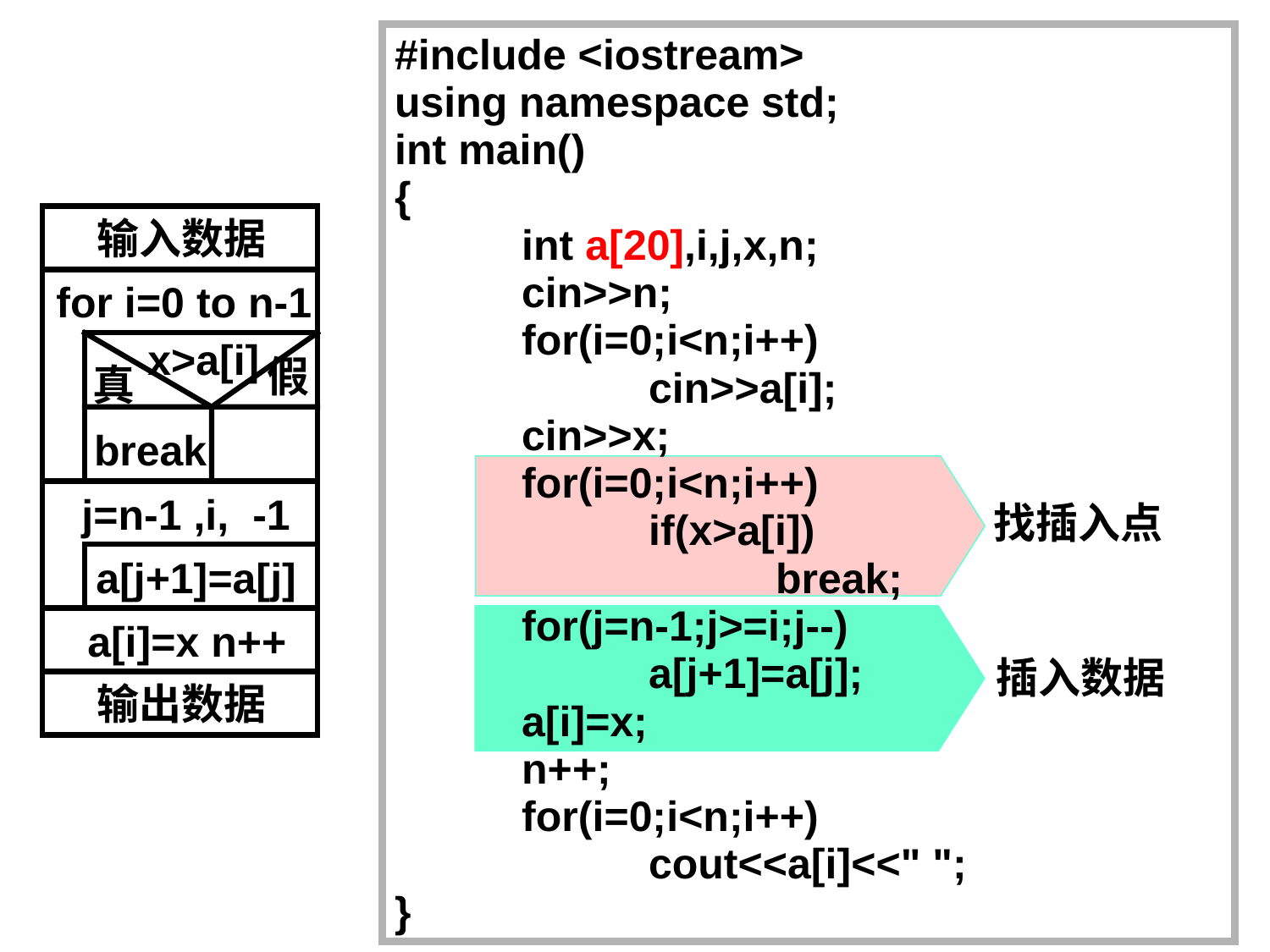

#include <iostream>
using namespace std;
int main()
{
	int a[20],i,j,x,n;
	cin>>n;
	for(i=0;i<n;i++)
		cin>>a[i];
	cin>>x;
	for(i=0;i<n;i++)
		if(x>a[i])
			break;
	for(j=n-1;j>=i;j--)
		a[j+1]=a[j];
	a[i]=x;
	n++;
	for(i=0;i<n;i++)
		cout<<a[i]<<" ";
}

输入数据

for i=0 to n-1
x>a[i]

假
真

break

j=n-1 ,i,  -1
a[i]=x

a[j+1]=a[j]

a[i]=x n++

输出数据

找插入点

插入数据